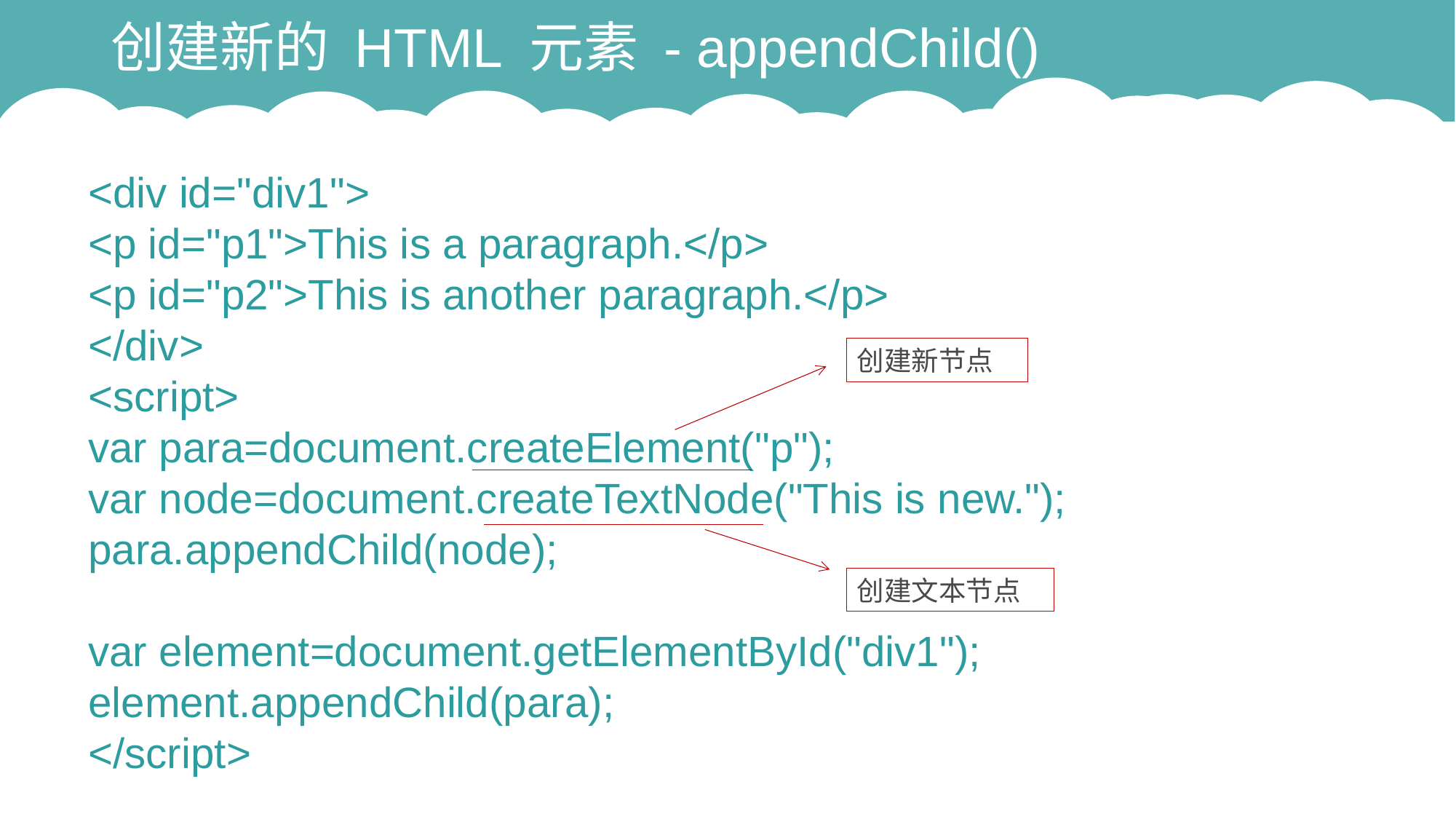

# 创建新的 HTML 元素 - appendChild()
<div id="div1">
<p id="p1">This is a paragraph.</p>
<p id="p2">This is another paragraph.</p>
</div>
<script>
var para=document.createElement("p");
var node=document.createTextNode("This is new.");
para.appendChild(node);

var element=document.getElementById("div1");
element.appendChild(para);
</script>
创建新节点
创建文本节点